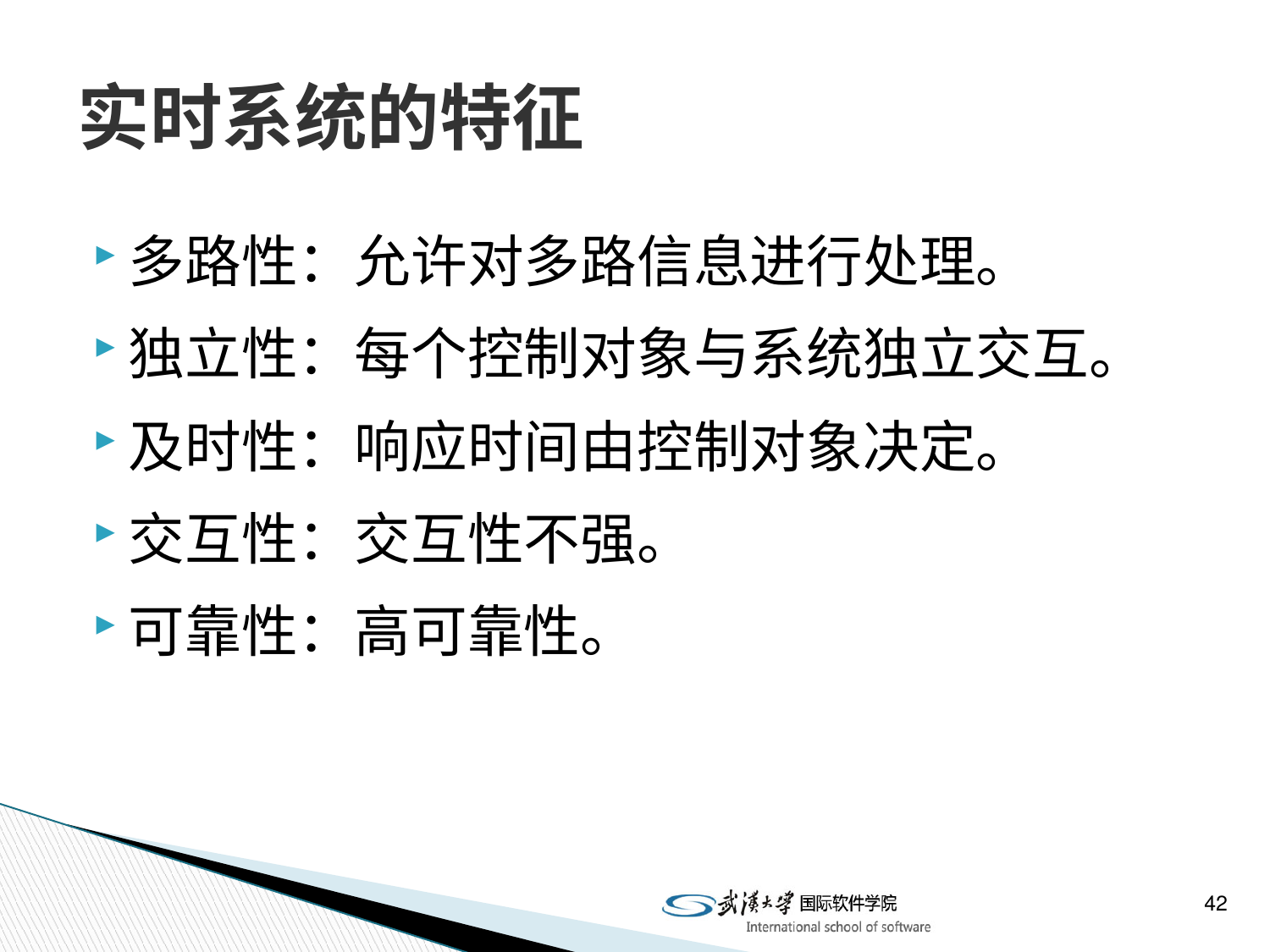

# 实时系统的特征
多路性：允许对多路信息进行处理。
独立性：每个控制对象与系统独立交互。
及时性：响应时间由控制对象决定。
交互性：交互性不强。
可靠性：高可靠性。